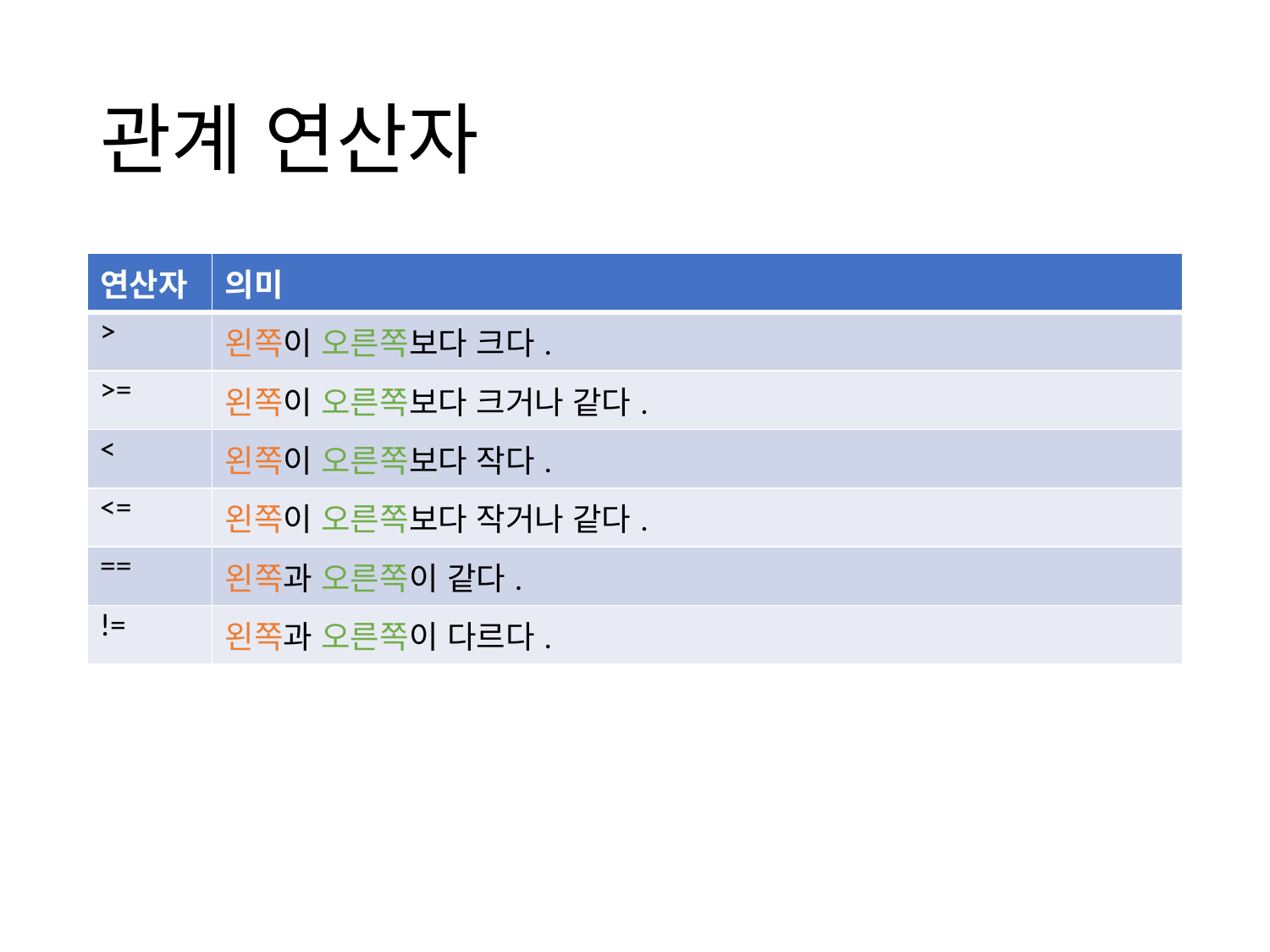

# 관계 연산자
| 연산자 | 의미 |
| --- | --- |
| > | 왼쪽이 오른쪽보다 크다. |
| >= | 왼쪽이 오른쪽보다 크거나 같다. |
| < | 왼쪽이 오른쪽보다 작다. |
| <= | 왼쪽이 오른쪽보다 작거나 같다. |
| == | 왼쪽과 오른쪽이 같다. |
| != | 왼쪽과 오른쪽이 다르다. |